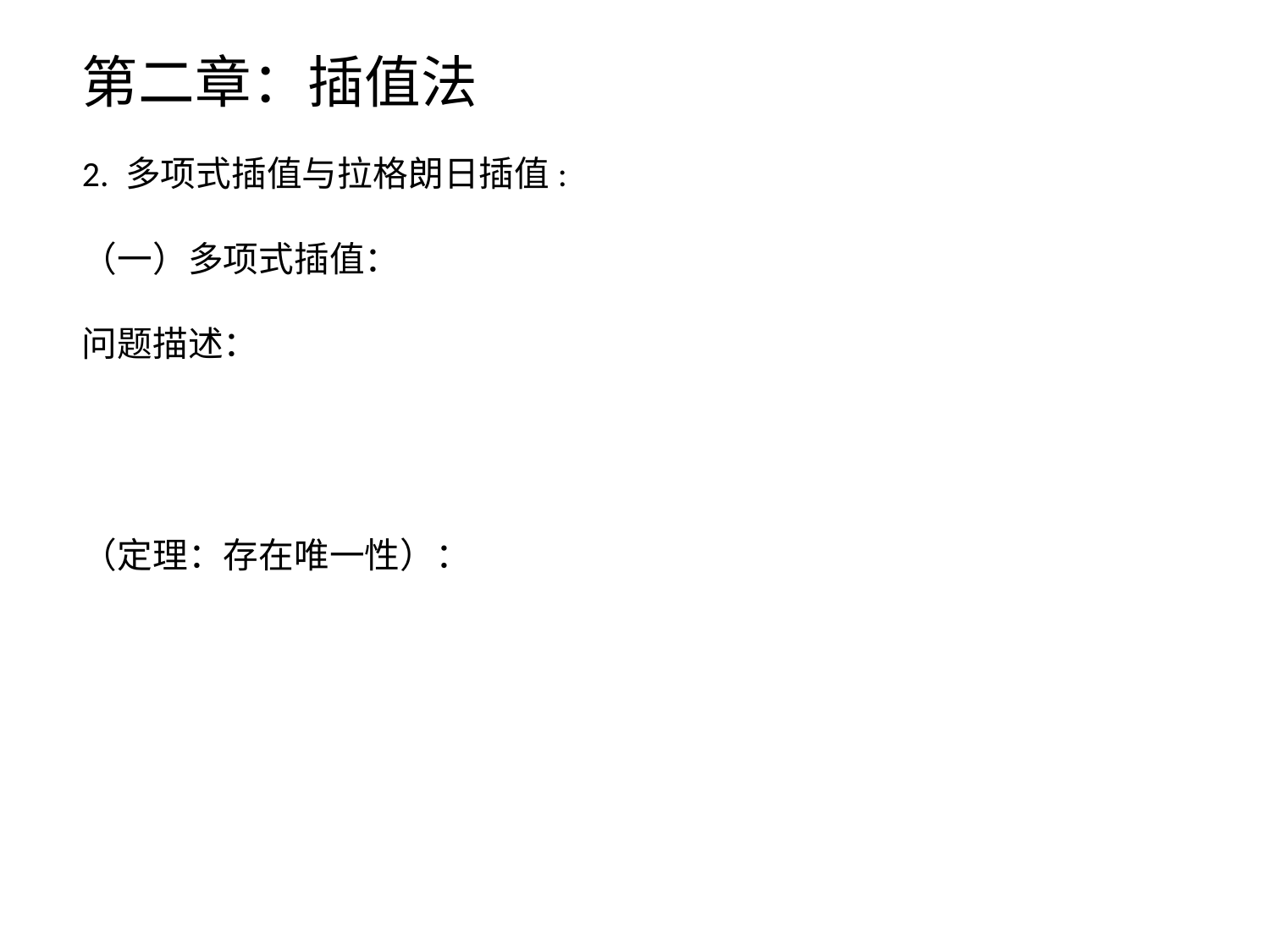

第二章：插值法

2. 多项式插值与拉格朗日插值:

（一）多项式插值：

问题描述：

（定理：存在唯一性）：